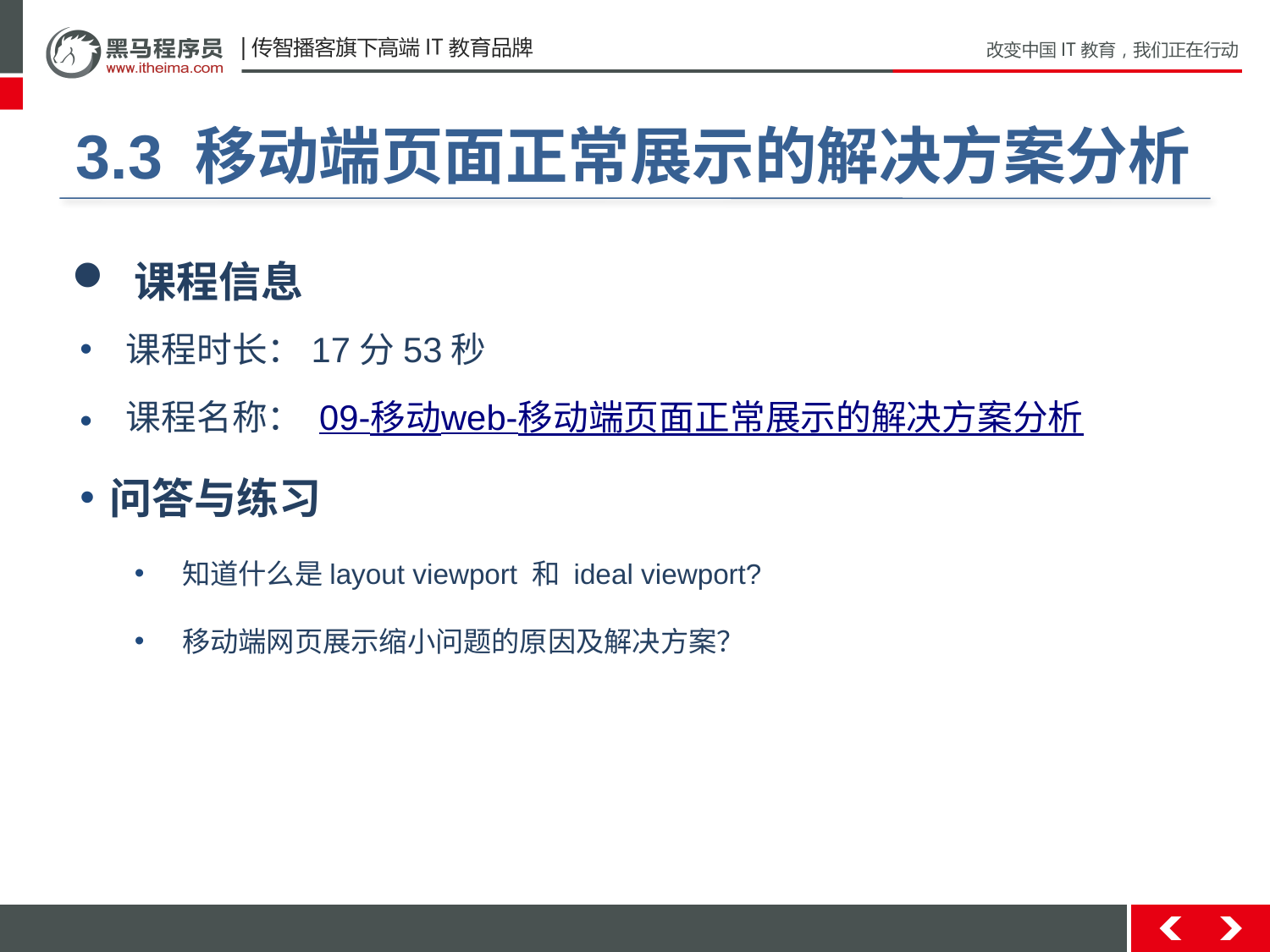

#
3.3 移动端页面正常展示的解决方案分析
 课程信息
 课程时长：17分53秒
 课程名称： 09-移动web-移动端页面正常展示的解决方案分析
问答与练习
知道什么是layout viewport 和 ideal viewport?
移动端网页展示缩小问题的原因及解决方案？